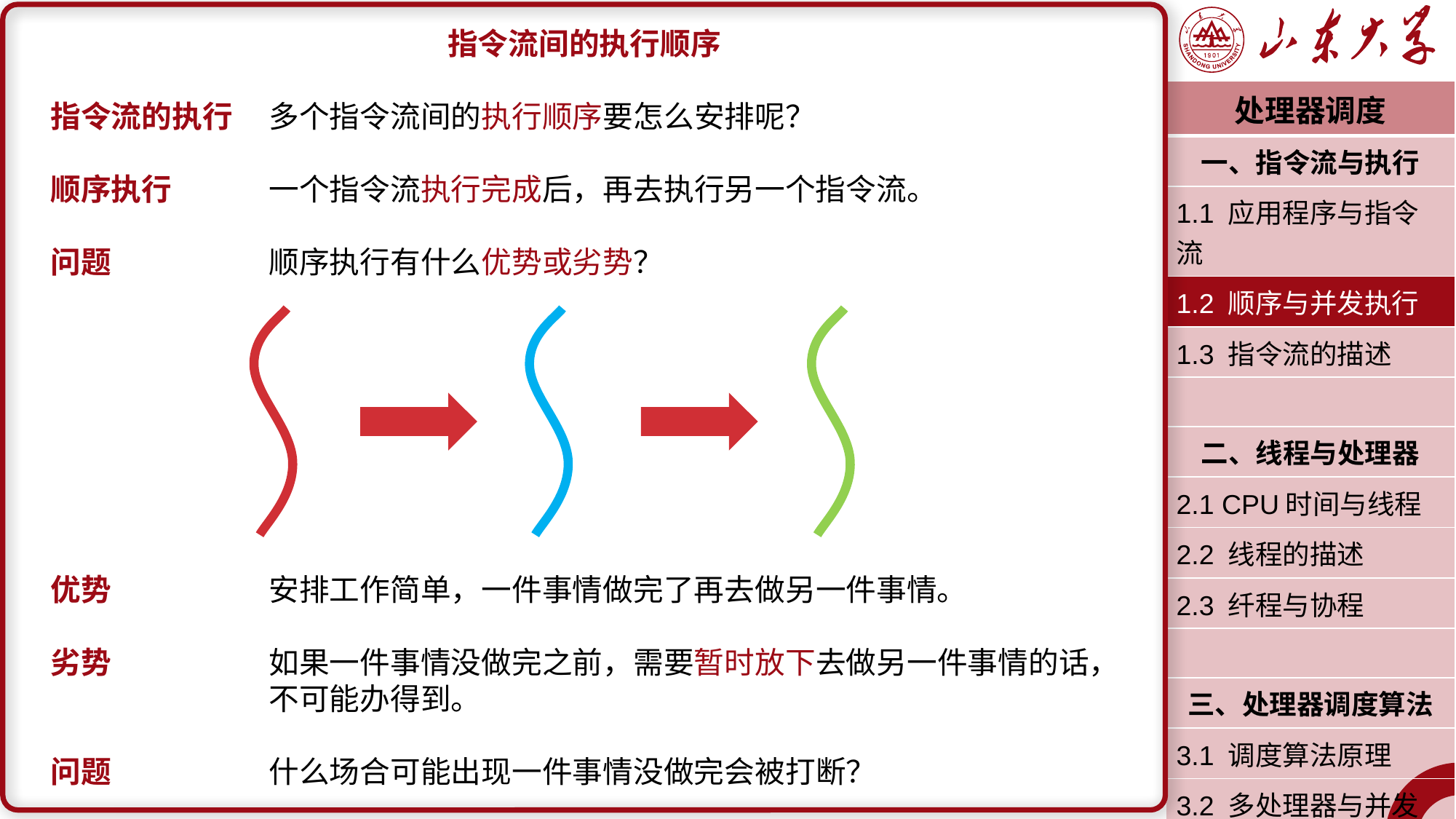

指令流间的执行顺序

指令流的执行	多个指令流间的执行顺序要怎么安排呢？

顺序执行	一个指令流执行完成后，再去执行另一个指令流。

问题		顺序执行有什么优势或劣势？

优势		安排工作简单，一件事情做完了再去做另一件事情。

劣势		如果一件事情没做完之前，需要暂时放下去做另一件事情的话，		不可能办得到。

问题		什么场合可能出现一件事情没做完会被打断？
| 处理器调度 |
| --- |
| 一、指令流与执行 |
| 1.1 应用程序与指令流 |
| 1.2 顺序与并发执行 |
| 1.3 指令流的描述 |
|  |
| 二、线程与处理器 |
| 2.1 CPU时间与线程 |
| 2.2 线程的描述 |
| 2.3 纤程与协程 |
|  |
| 三、处理器调度算法 |
| 3.1 调度算法原理 |
| 3.2 多处理器与并发 |
| 潘润宇 2023.03 |